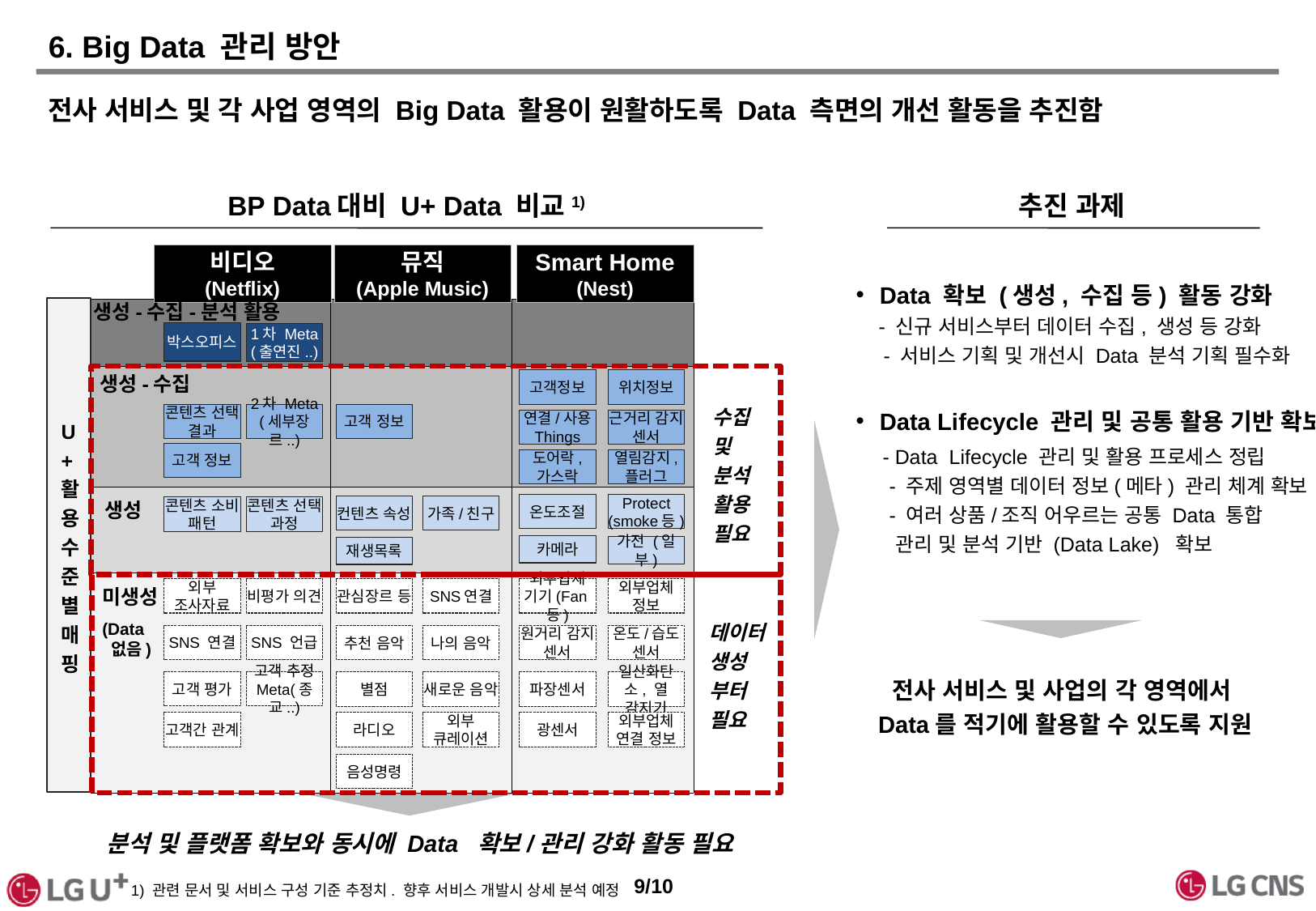

# 6. Big Data 관리 방안
전사 서비스 및 각 사업 영역의 Big Data 활용이 원활하도록 Data 측면의 개선 활동을 추진함
BP Data대비 U+ Data 비교1)

추진 과제

비디오
(Netflix)
Smart Home
(Nest)
뮤직
(Apple Music)
Data 확보 (생성, 수집 등) 활동 강화
    - 신규 서비스부터 데이터 수집, 생성 등 강화
    - 서비스 기획 및 개선시 Data 분석 기획 필수화

Data Lifecycle 관리 및 공통 활용 기반 확보
    - Data  Lifecycle 관리 및 활용 프로세스 정립
     - 주제 영역별 데이터 정보(메타) 관리 체계 확보
     - 여러 상품/조직 어우르는 공통 Data 통합
       관리 및 분석 기반 (Data Lake)  확보
생성-수집-분석 활용
U+
활용
수준별
매핑
|  |  |  |
| --- | --- | --- |
|  |  |  |
|  |  |  |
|  |  |  |
박스오피스
1차 Meta (출연진..)
생성-수집

고객정보
위치정보
수집
및
분석
활용
필요
콘텐츠 선택 결과
2차 Meta (세부장르..)
고객 정보
근거리 감지 센서
연결/사용 Things
고객 정보
도어락, 가스락
열림감지, 플러그
생성
온도조절
Protect
(smoke등)
컨텐츠 속성
가족/친구
콘텐츠 소비 패턴
콘텐츠 선택 과정

카메라
가전 (일부)
재생목록

미생성
(Data
 없음)
외부 조사자료
비평가 의견
관심장르 등
SNS연결
외부업체 기기(Fan등)
외부업체 정보
데이터
생성
부터
필요

SNS 연결
SNS 언급
추천 음악
나의 음악
원거리 감지 센서
온도/습도 센서
전사 서비스 및 사업의 각 영역에서
Data를 적기에 활용할 수 있도록 지원
고객 평가
고객 추정 Meta(종교..)
별점
새로운 음악
파장센서
일산화탄소, 열 감지기
고객간 관계
라디오
외부 큐레이션
광센서
외부업체 연결 정보
음성명령

분석 및 플랫폼 확보와 동시에 Data  확보/관리 강화 활동 필요
9/10
1) 관련 문서 및 서비스 구성 기준 추정치. 향후 서비스 개발시 상세 분석 예정